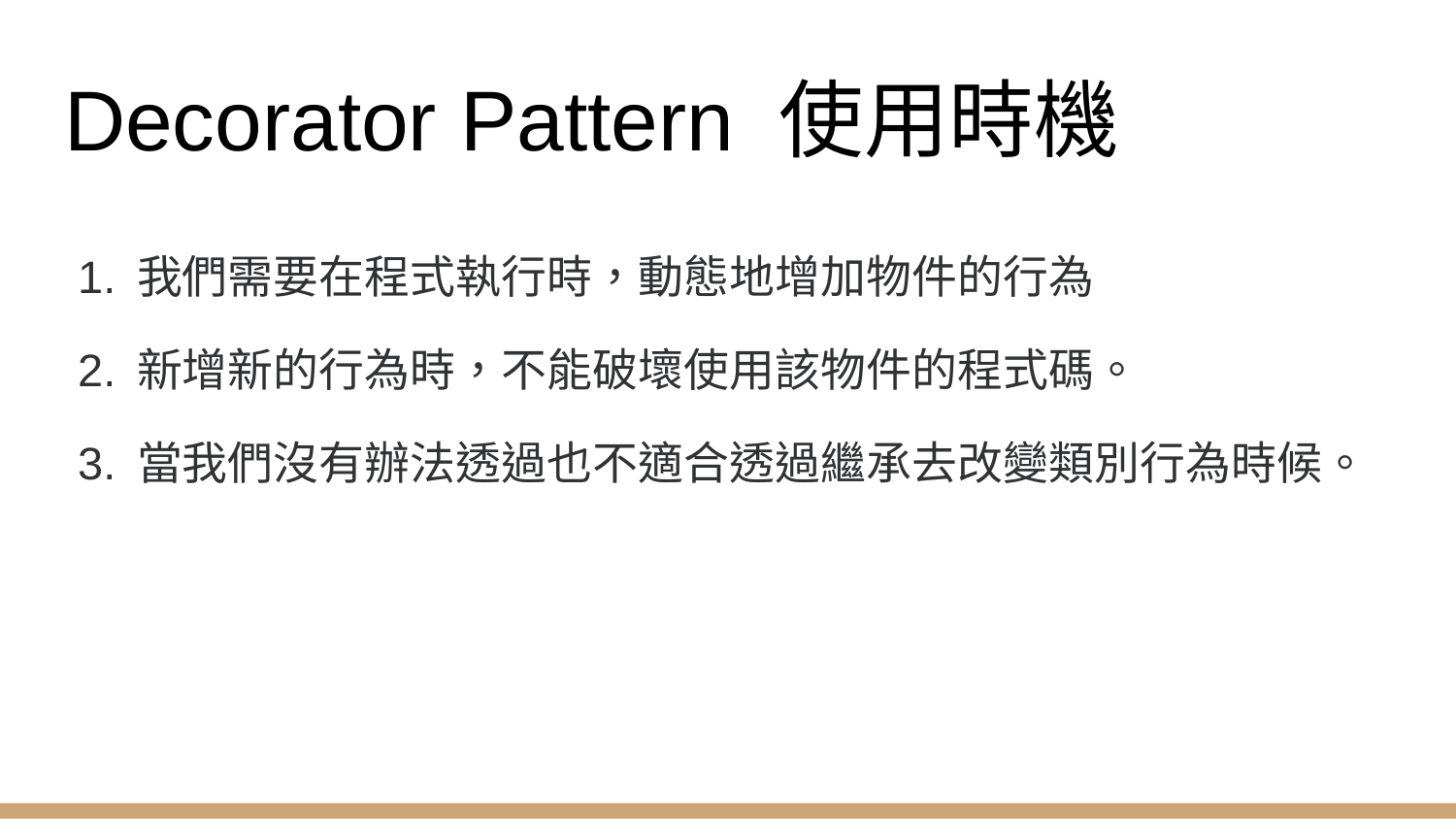

# Decorator Pattern 使用時機
我們需要在程式執行時，動態地增加物件的行為
新增新的行為時，不能破壞使用該物件的程式碼。
當我們沒有辦法透過也不適合透過繼承去改變類別行為時候。